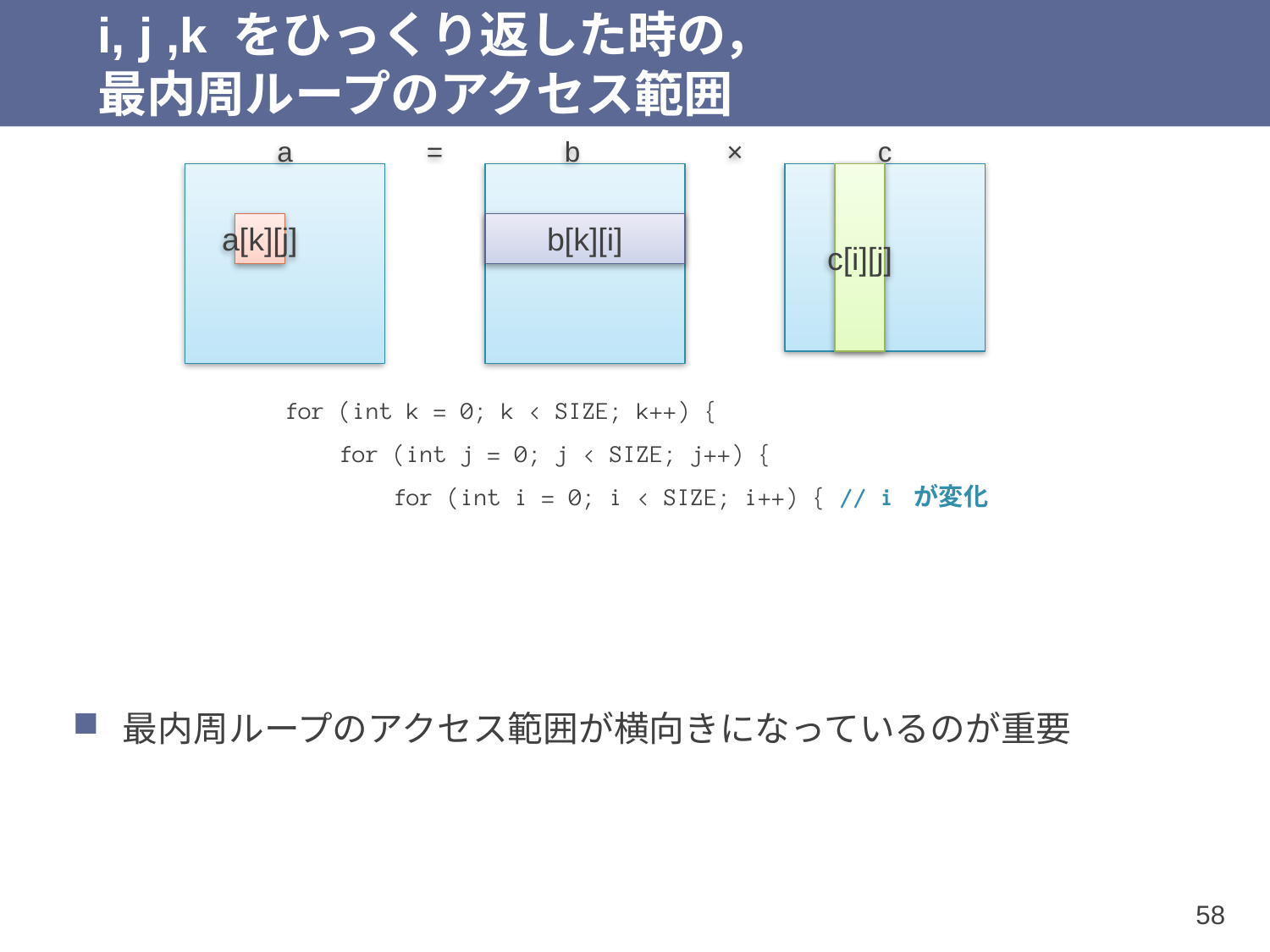

# i, j ,k をひっくり返した時の， 最内周ループのアクセス範囲
a
=
b
×
c
c[i][j]

a[k][j]
b[k][i]
for (int k = 0; k < SIZE; k++) {
    for (int j = 0; j < SIZE; j++) {
        for (int i = 0; i < SIZE; i++) { // i が変化
最内周ループのアクセス範囲が横向きになっているのが重要